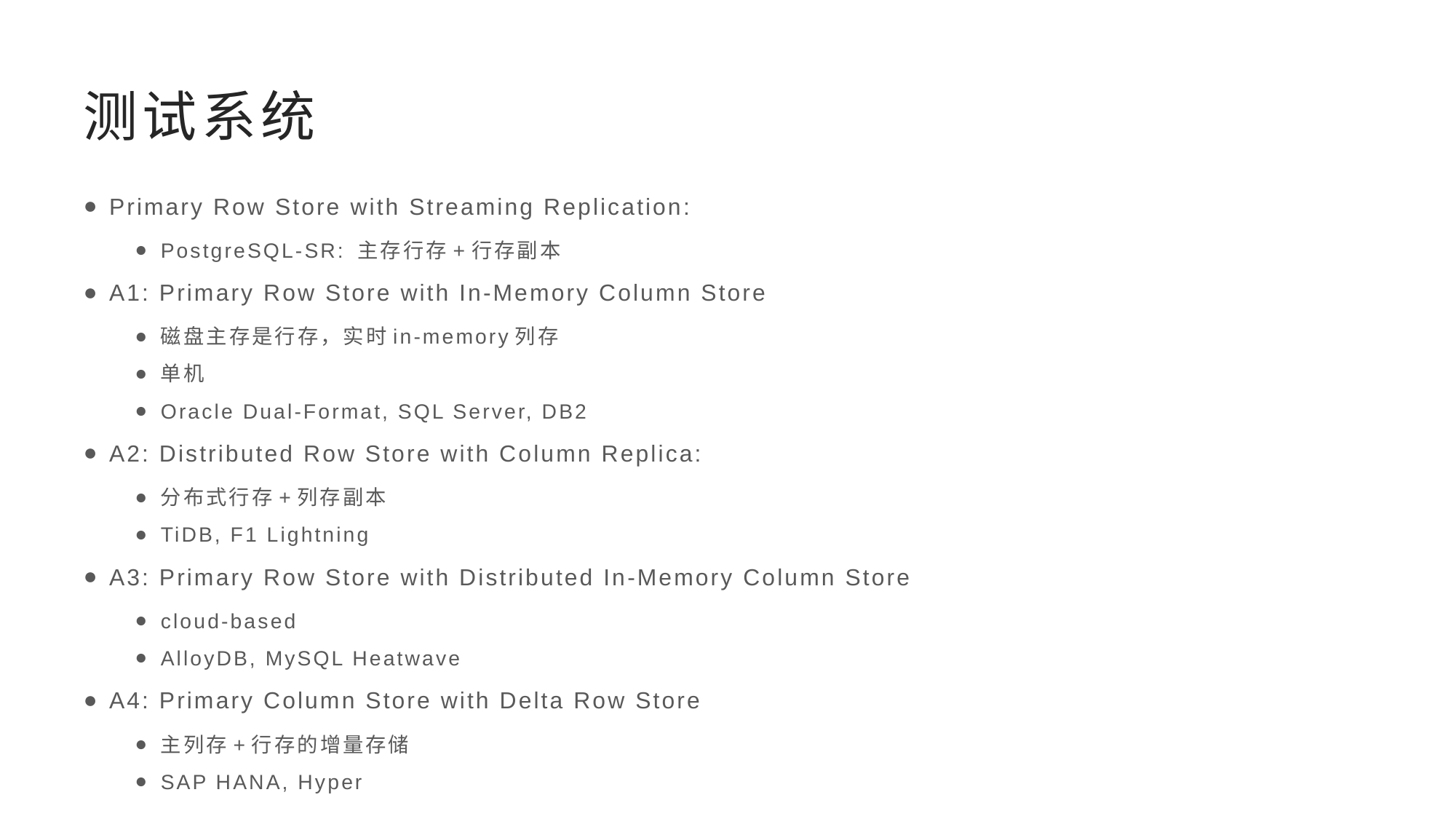

# 测试系统
Primary Row Store with Streaming Replication:
PostgreSQL-SR: 主存行存+行存副本
A1: Primary Row Store with In-Memory Column Store
磁盘主存是行存，实时in-memory列存
单机
Oracle Dual-Format, SQL Server, DB2
A2: Distributed Row Store with Column Replica:
分布式行存+列存副本
TiDB, F1 Lightning
A3: Primary Row Store with Distributed In-Memory Column Store
cloud-based
AlloyDB, MySQL Heatwave
A4: Primary Column Store with Delta Row Store
主列存+行存的增量存储
SAP HANA, Hyper